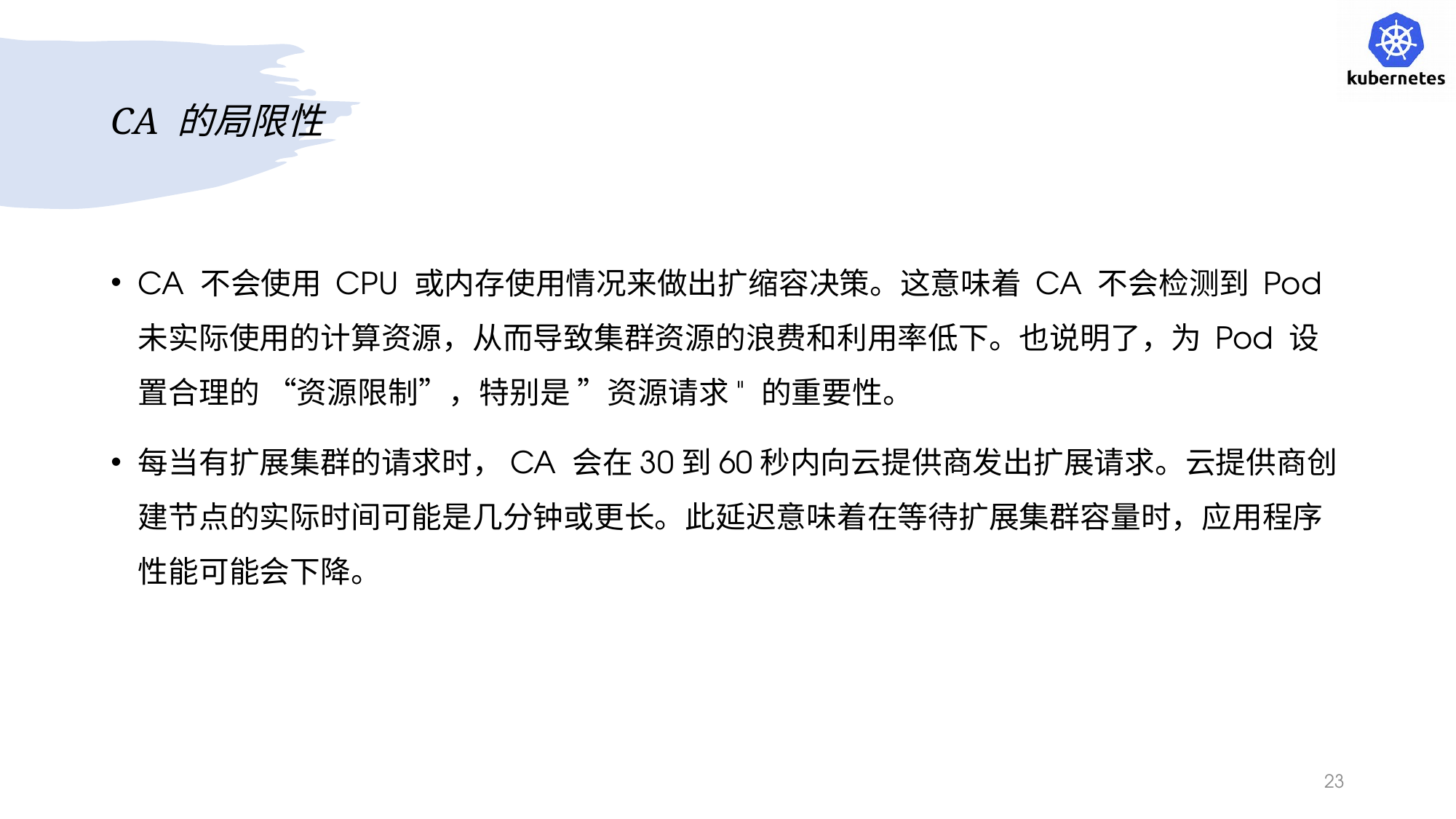

# CA 的局限性
CA 不会使用 CPU 或内存使用情况来做出扩缩容决策。这意味着 CA 不会检测到 Pod 未实际使用的计算资源，从而导致集群资源的浪费和利用率低下。也说明了，为 Pod 设置合理的 “资源限制”，特别是 ”资源请求" 的重要性。
每当有扩展集群的请求时，CA 会在30到60秒内向云提供商发出扩展请求。云提供商创建节点的实际时间可能是几分钟或更长。此延迟意味着在等待扩展集群容量时，应用程序性能可能会下降。
23